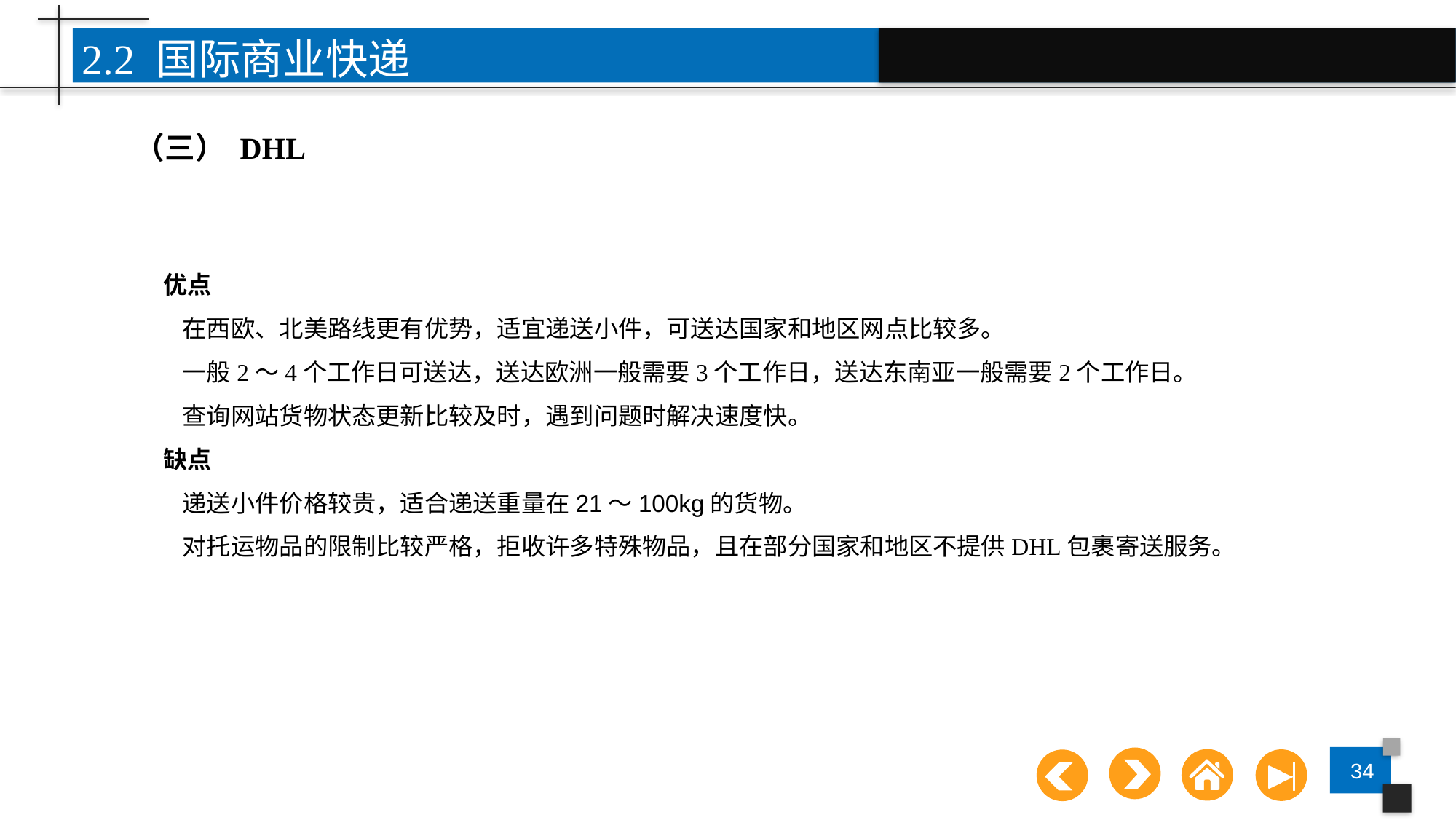

2.2 国际商业快递
（三） DHL
优点
  在西欧、北美路线更有优势，适宜递送小件，可送达国家和地区网点比较多。
  一般2～4个工作日可送达，送达欧洲一般需要3个工作日，送达东南亚一般需要2个工作日。
  查询网站货物状态更新比较及时，遇到问题时解决速度快。
缺点
  递送小件价格较贵，适合递送重量在21～100kg的货物。
  对托运物品的限制比较严格，拒收许多特殊物品，且在部分国家和地区不提供DHL包裹寄送服务。